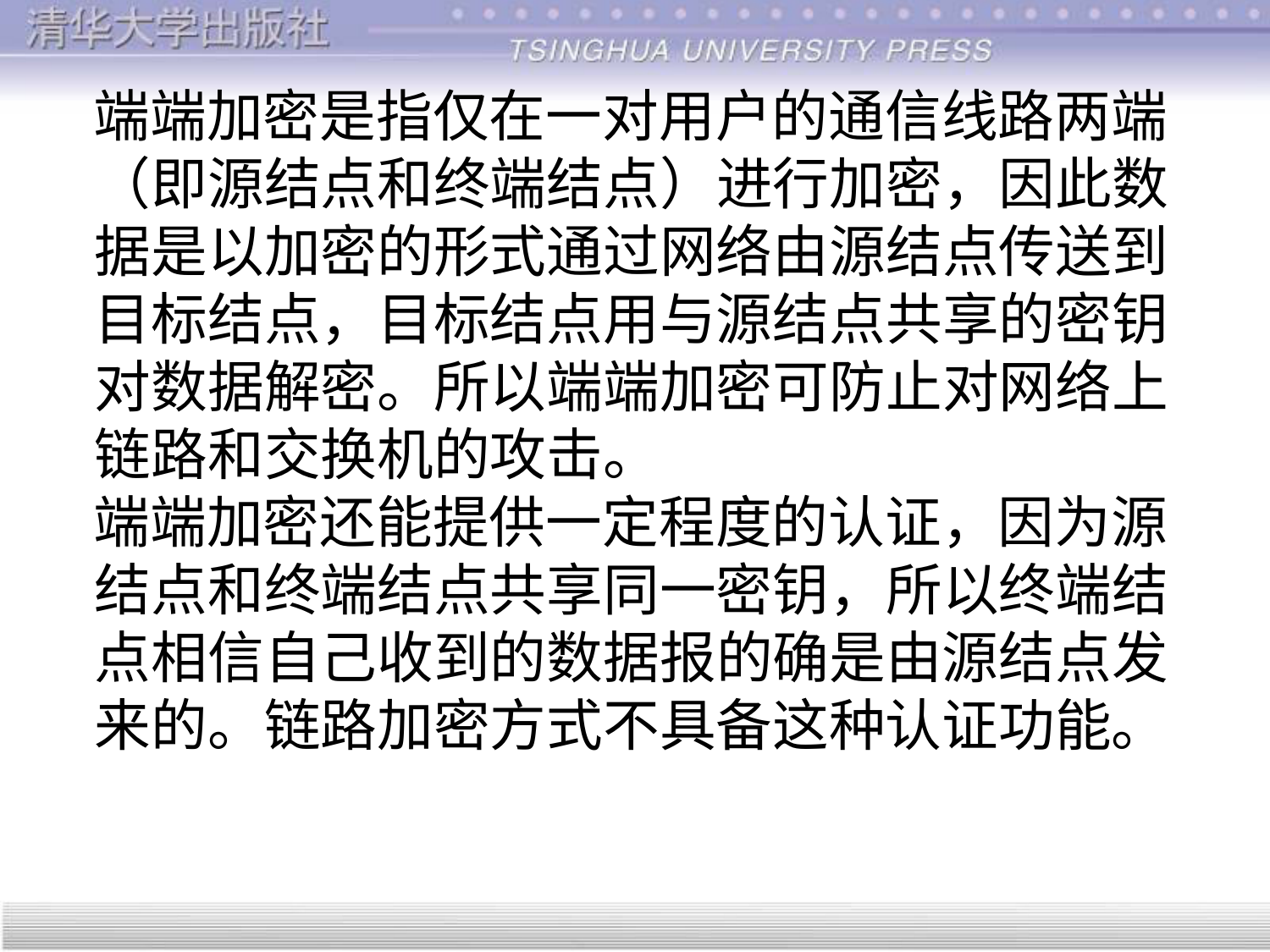

端端加密是指仅在一对用户的通信线路两端（即源结点和终端结点）进行加密，因此数据是以加密的形式通过网络由源结点传送到目标结点，目标结点用与源结点共享的密钥对数据解密。所以端端加密可防止对网络上链路和交换机的攻击。
端端加密还能提供一定程度的认证，因为源结点和终端结点共享同一密钥，所以终端结点相信自己收到的数据报的确是由源结点发来的。链路加密方式不具备这种认证功能。